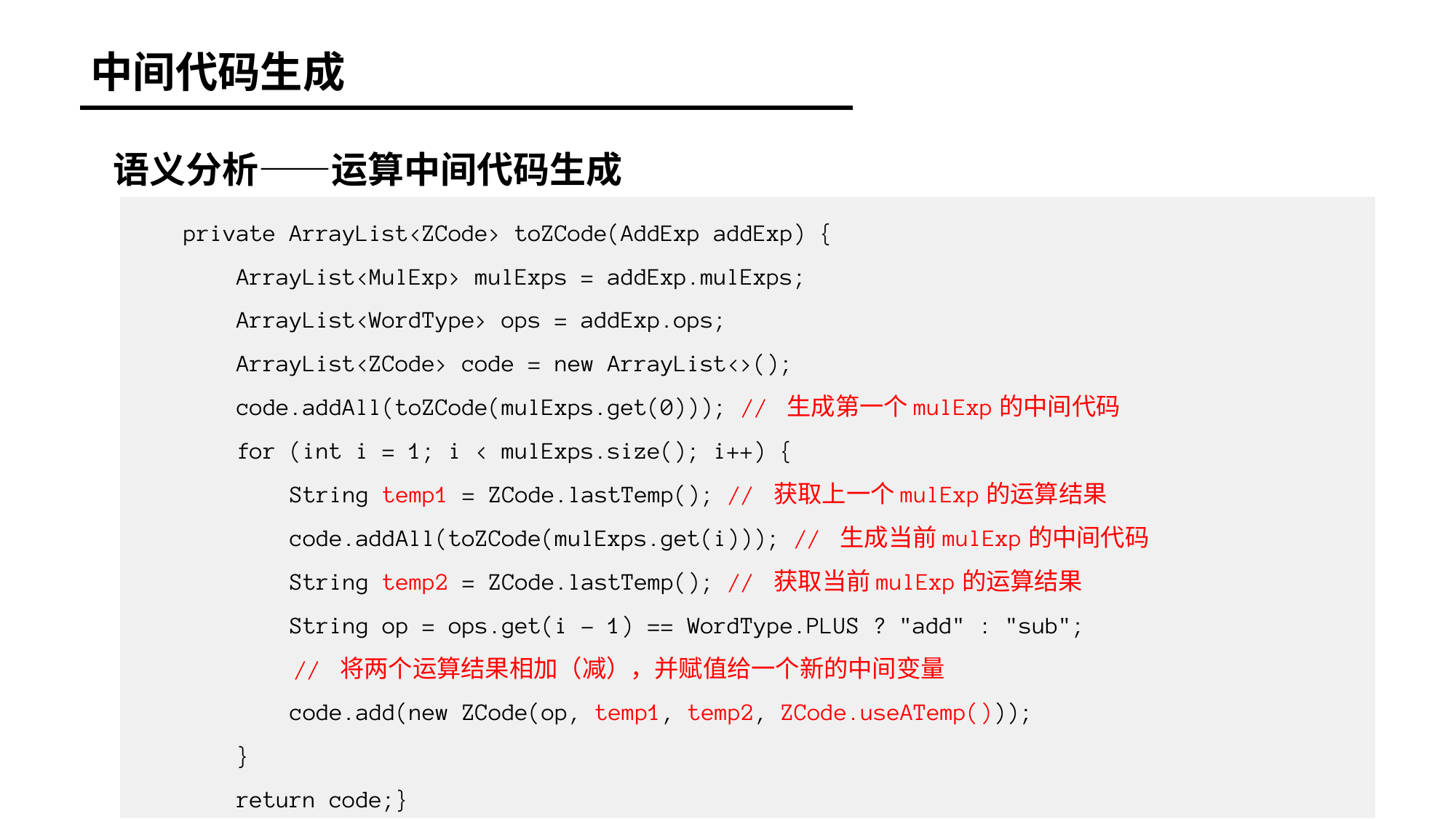

中间代码生成
语义分析——运算中间代码生成
    private ArrayList<ZCode> toZCode(AddExp addExp) {
        ArrayList<MulExp> mulExps = addExp.mulExps;
        ArrayList<WordType> ops = addExp.ops;
        ArrayList<ZCode> code = new ArrayList<>();
        code.addAll(toZCode(mulExps.get(0))); // 生成第一个mulExp的中间代码
        for (int i = 1; i < mulExps.size(); i++) {
            String temp1 = ZCode.lastTemp(); // 获取上一个mulExp的运算结果
            code.addAll(toZCode(mulExps.get(i))); // 生成当前mulExp的中间代码
            String temp2 = ZCode.lastTemp(); // 获取当前mulExp的运算结果
            String op = ops.get(i - 1) == WordType.PLUS ? "add" : "sub";
// 将两个运算结果相加（减），并赋值给一个新的中间变量
            code.add(new ZCode(op, temp1, temp2, ZCode.useATemp()));
        }
        return code;}